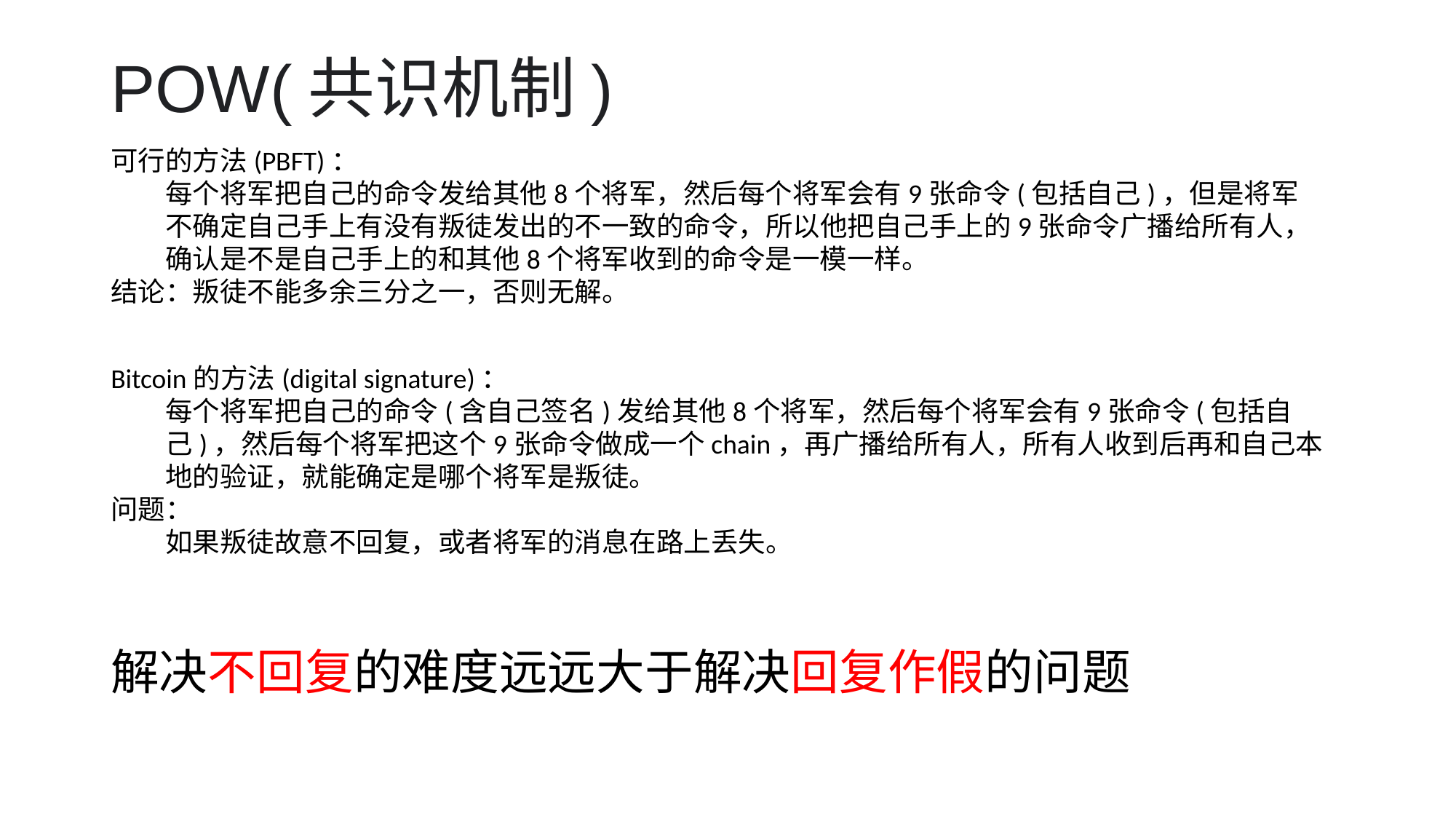

# POW(共识机制)
可行的方法(PBFT)：
每个将军把自己的命令发给其他8个将军，然后每个将军会有9张命令(包括自己)，但是将军不确定自己手上有没有叛徒发出的不一致的命令，所以他把自己手上的9张命令广播给所有人，确认是不是自己手上的和其他8个将军收到的命令是一模一样。
结论：叛徒不能多余三分之一，否则无解。
Bitcoin的方法(digital signature)：
每个将军把自己的命令(含自己签名)发给其他8个将军，然后每个将军会有9张命令(包括自己)，然后每个将军把这个9张命令做成一个chain，再广播给所有人，所有人收到后再和自己本地的验证，就能确定是哪个将军是叛徒。
问题：
如果叛徒故意不回复，或者将军的消息在路上丢失。
解决不回复的难度远远大于解决回复作假的问题